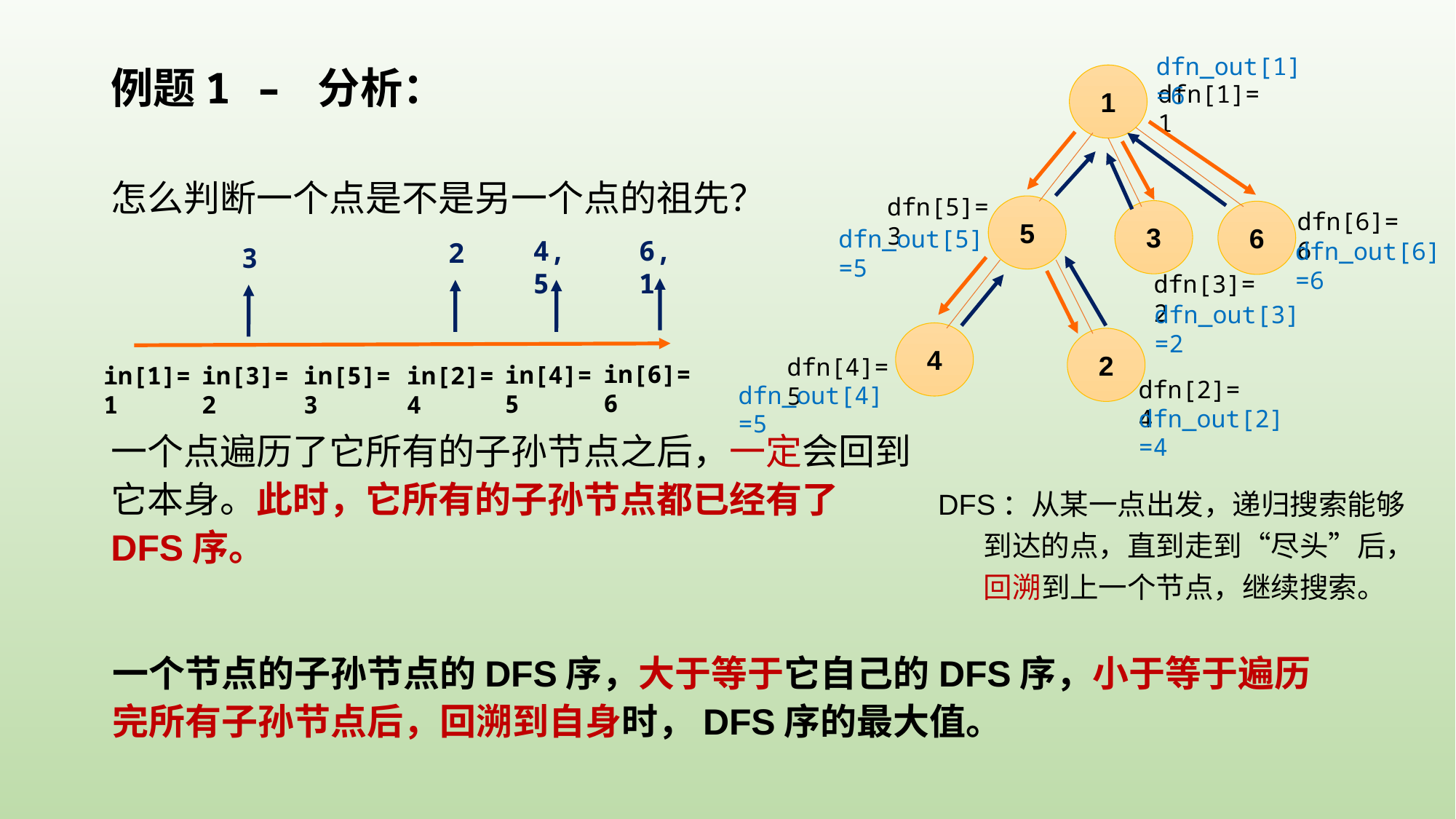

例题1 – 分析：
dfn_out[1]=6
1
dfn[1]=1

怎么判断一个点是不是另一个点的祖先？

一个点遍历了它所有的子孙节点之后，一定会回到它本身。此时，它所有的子孙节点都已经有了DFS序。
dfn[5]=3
5
3
dfn[6]=6
6
dfn_out[5]=5
4,5
6,1
2
dfn_out[6]=6
3

dfn[3]=2

dfn_out[3]=2
4
2

dfn[4]=5
in[6]=6
in[4]=5
in[1]=1
in[3]=2
in[5]=3
in[2]=4
dfn[2]=4
dfn_out[4]=5
dfn_out[2]=4
DFS：从某一点出发，递归搜索能够到达的点，直到走到“尽头”后，回溯到上一个节点，继续搜索。

一个节点的子孙节点的DFS序，大于等于它自己的DFS序，小于等于遍历完所有子孙节点后，回溯到自身时，DFS序的最大值。